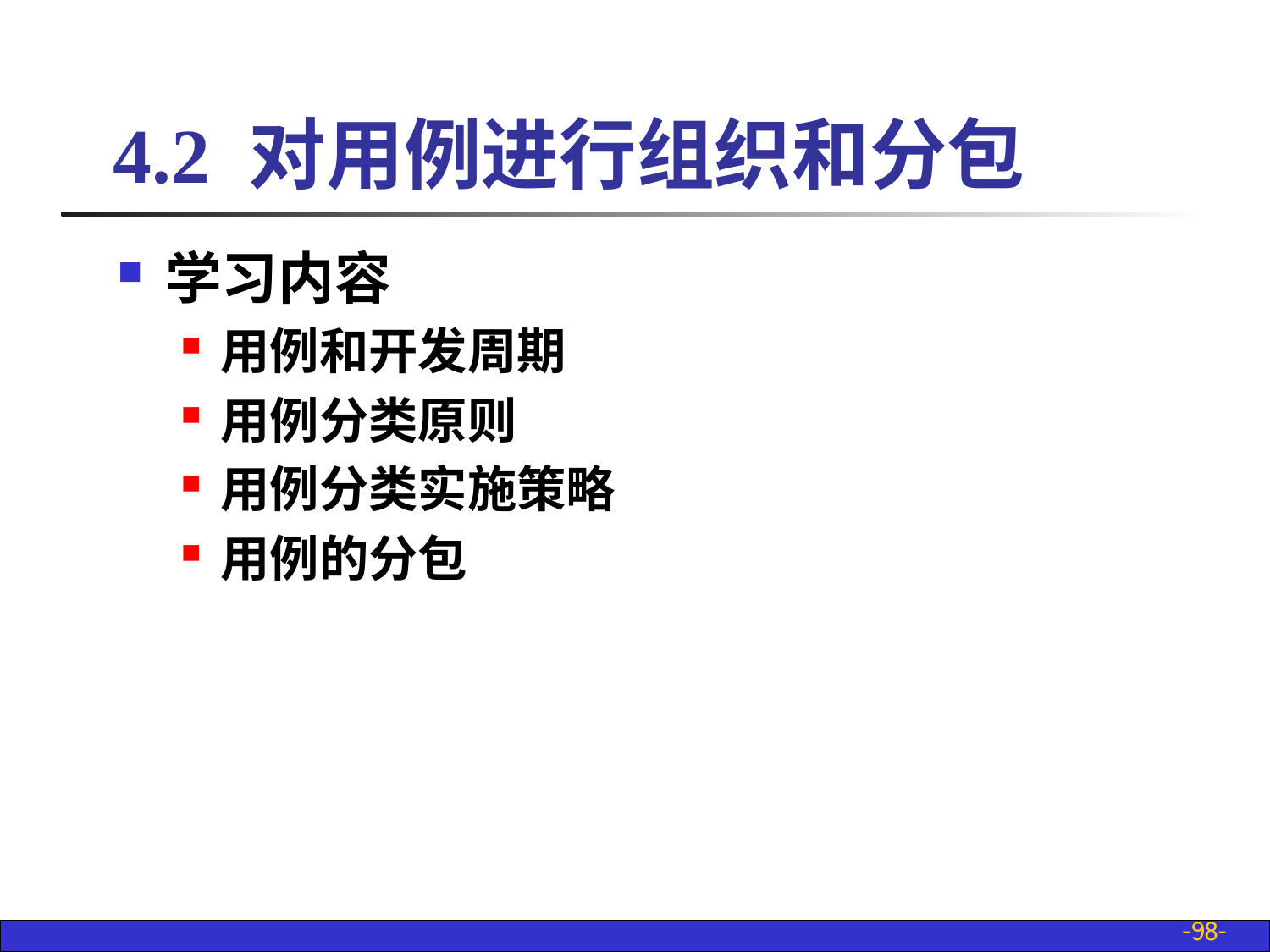

# 4.2 对用例进行组织和分包
学习内容
用例和开发周期
用例分类原则
用例分类实施策略
用例的分包
-98-